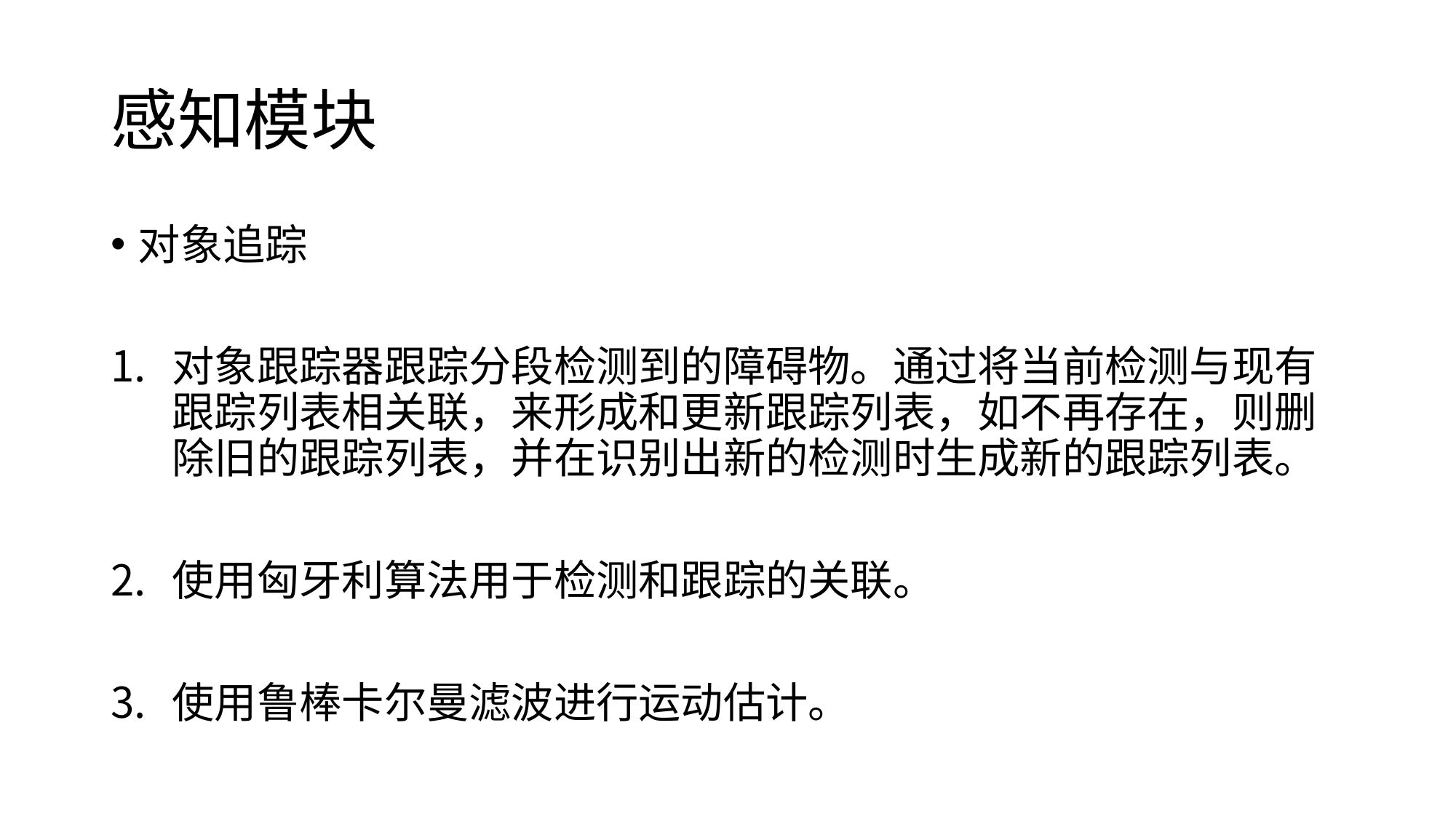

# 感知模块
对象追踪

对象跟踪器跟踪分段检测到的障碍物。通过将当前检测与现有跟踪列表相关联，来形成和更新跟踪列表，如不再存在，则删除旧的跟踪列表，并在识别出新的检测时生成新的跟踪列表。

使用匈牙利算法用于检测和跟踪的关联。

使用鲁棒卡尔曼滤波进行运动估计。